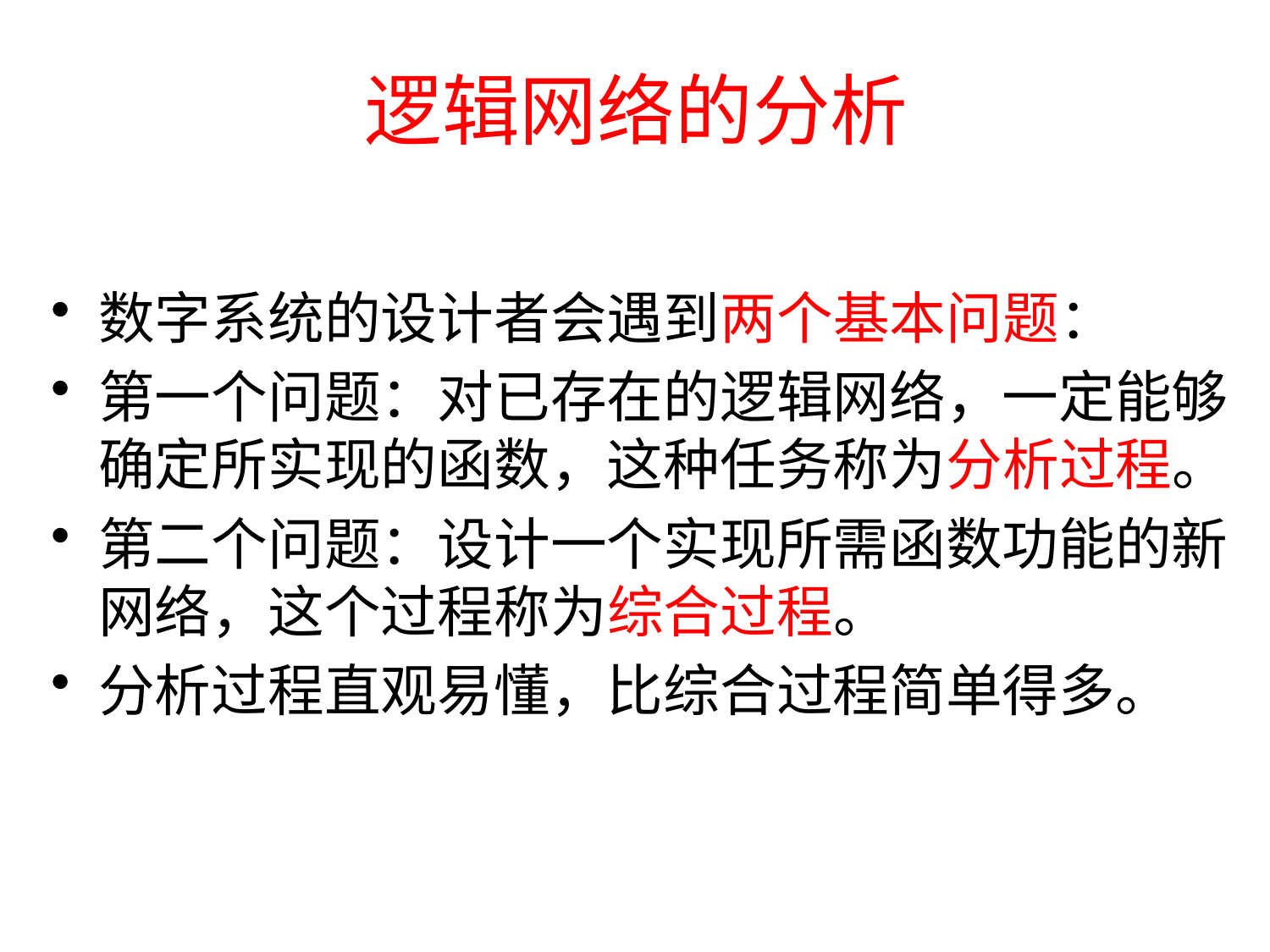

# 逻辑网络的分析
数字系统的设计者会遇到两个基本问题：
第一个问题：对已存在的逻辑网络，一定能够确定所实现的函数，这种任务称为分析过程。
第二个问题：设计一个实现所需函数功能的新网络，这个过程称为综合过程。
分析过程直观易懂，比综合过程简单得多。